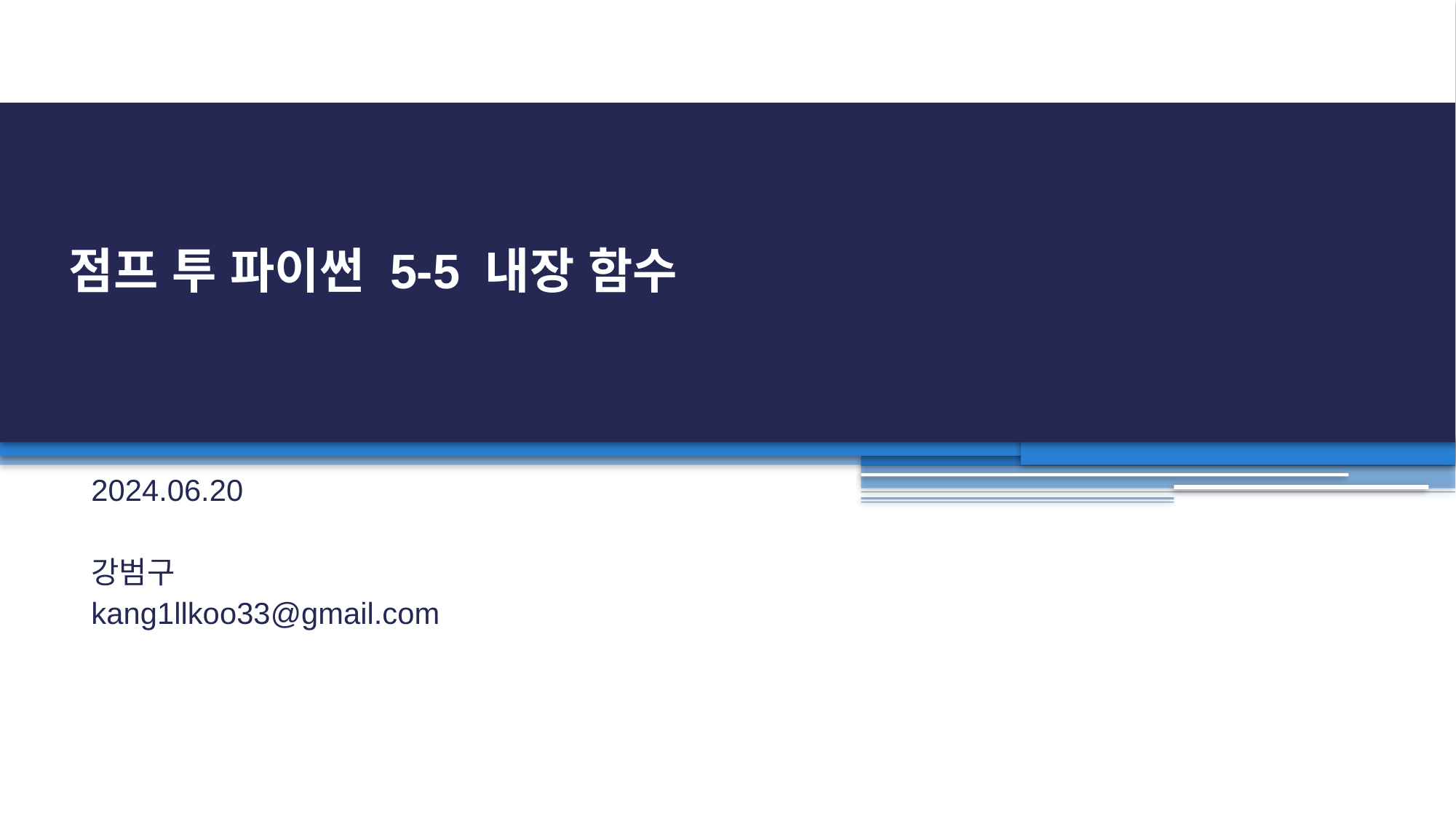

# 점프 투 파이썬 5-5 내장 함수
2024.06.20

강범구
kang1llkoo33@gmail.com